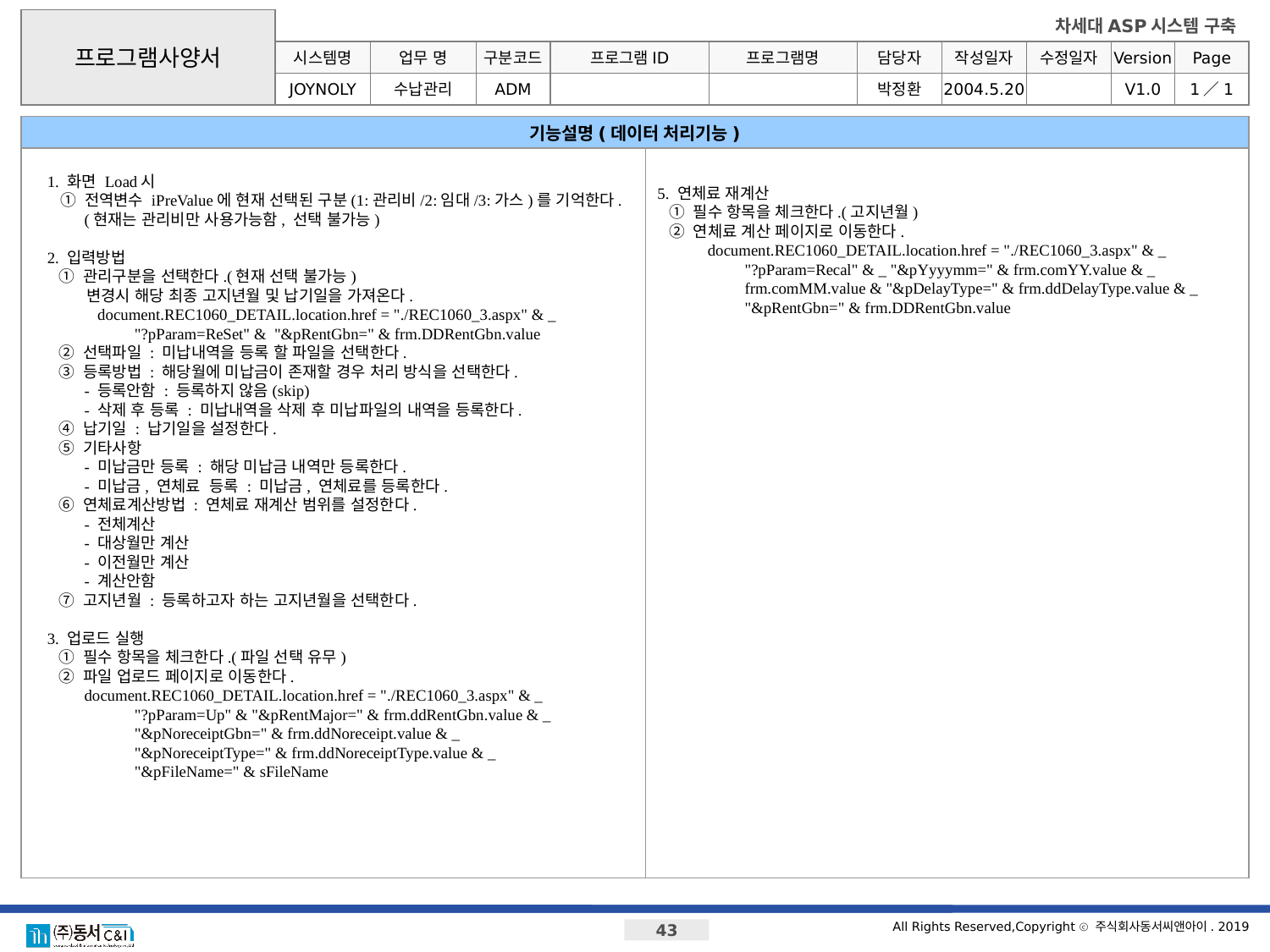

프로그램사양서
시스템명
업무 명
구분코드
JOYNOLY
수납관리
ADM

박정환
기능설명(데이터 처리기능)

1. 화면 Load시
   ① 전역변수 iPreValue에 현재 선택된 구분(1:관리비/2:임대/3:가스)를 기억한다.
		(현재는 관리비만 사용가능함, 선택 불가능)

2. 입력방법
	① 관리구분을 선택한다.(현재 선택 불가능)
        변경시 해당 최종 고지년월 및 납기일을 가져온다.
			document.REC1060_DETAIL.location.href = "./REC1060_3.aspx" & _
				"?pParam=ReSet" &  "&pRentGbn=" & frm.DDRentGbn.value
	② 선택파일 : 미납내역을 등록 할 파일을 선택한다.
	③ 등록방법 : 해당월에 미납금이 존재할 경우 처리 방식을 선택한다.
		- 등록안함 : 등록하지 않음(skip)
		- 삭제 후 등록 : 미납내역을 삭제 후 미납파일의 내역을 등록한다.
	④ 납기일 : 납기일을 설정한다.
	⑤ 기타사항
		- 미납금만 등록 : 해당 미납금 내역만 등록한다.
		- 미납금, 연체료  등록 : 미납금, 연체료를 등록한다.
	⑥ 연체료계산방법 : 연체료 재계산 범위를 설정한다.
		- 전체계산
		- 대상월만 계산
		- 이전월만 계산
		- 계산안함
	⑦ 고지년월 : 등록하고자 하는 고지년월을 선택한다.

3. 업로드 실행
	① 필수 항목을 체크한다.(파일 선택 유무)
	② 파일 업로드 페이지로 이동한다.
		document.REC1060_DETAIL.location.href = "./REC1060_3.aspx" & _
				"?pParam=Up" & "&pRentMajor=" & frm.ddRentGbn.value & _
				"&pNoreceiptGbn=" & frm.ddNoreceipt.value & _
				"&pNoreceiptType=" & frm.ddNoreceiptType.value & _
				"&pFileName=" & sFileName

5. 연체료 재계산
	① 필수 항목을 체크한다.(고지년월)
	② 연체료 계산 페이지로 이동한다.
			document.REC1060_DETAIL.location.href = "./REC1060_3.aspx" & _
				"?pParam=Recal" & _ "&pYyyymm=" & frm.comYY.value & _
				frm.comMM.value & "&pDelayType=" & frm.ddDelayType.value & _
				"&pRentGbn=" & frm.DDRentGbn.value